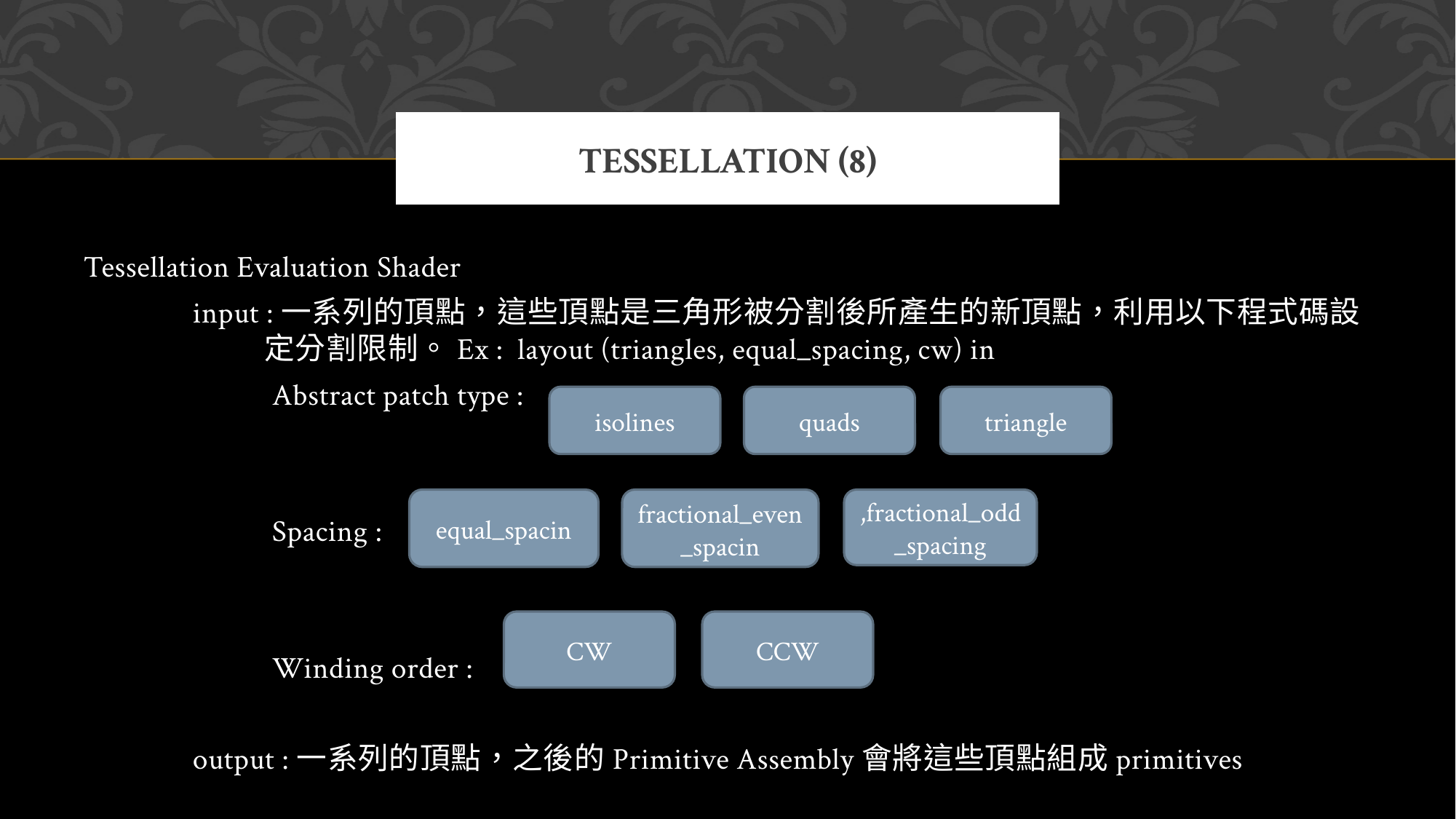

# Tessellation (8)
Tessellation Evaluation Shader
	input :一系列的頂點，這些頂點是三角形被分割後所產生的新頂點，利用以下程式碼設	　　　	          定分割限制。Ex :  layout (triangles, equal_spacing, cw) in
	           Abstract patch type : ​

	           Spacing : 			        ​

 	           Winding order :

	output :一系列的頂點，之後的Primitive Assembly會將這些頂點組成primitives

isolines
quads
triangle
equal_spacin
fractional_even_spacin
,fractional_odd_spacing
CW
CCW